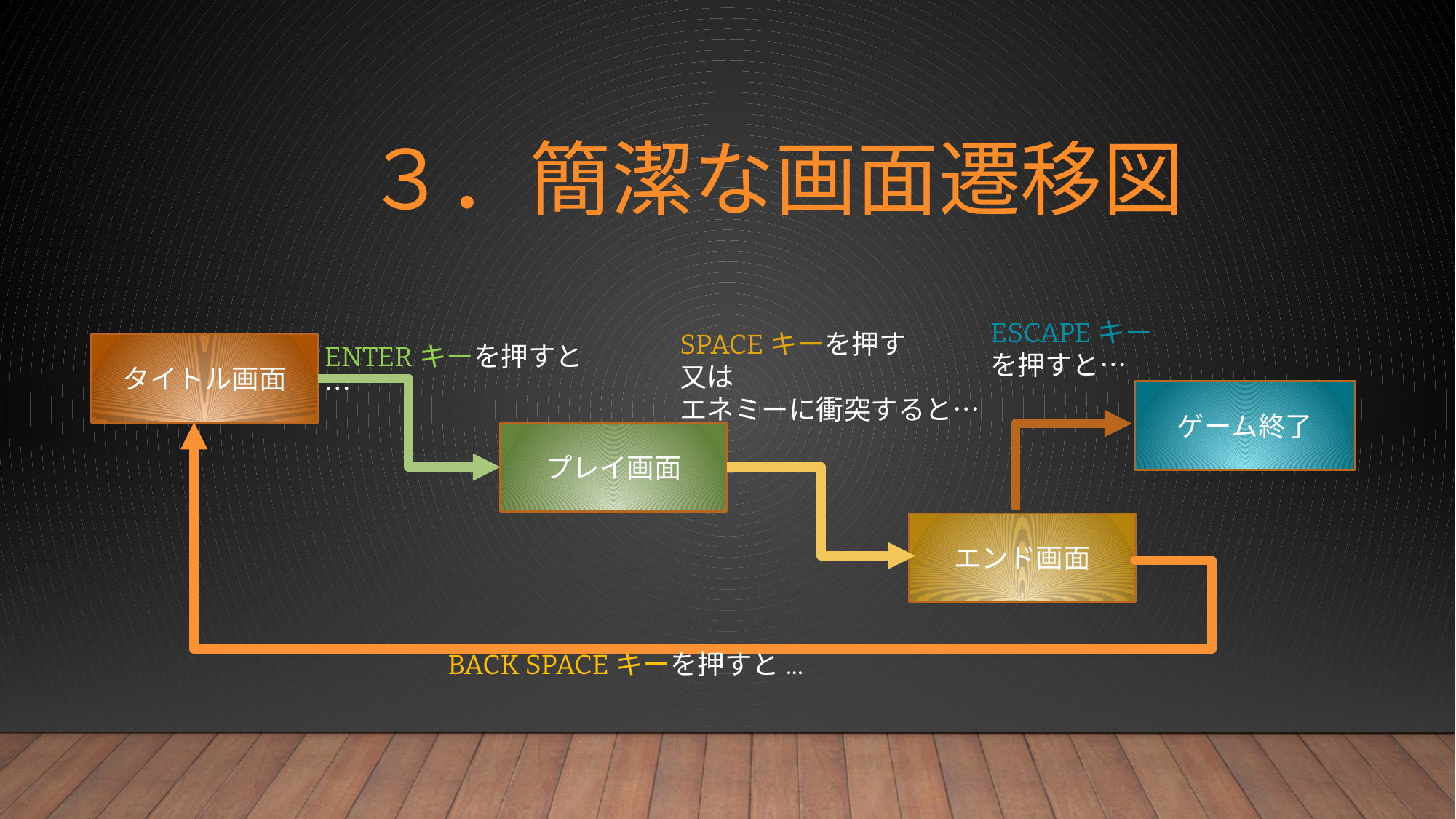

# ３．簡潔な画面遷移図
ESCAPEキーを押すと…
SPACEキーを押す
又は
エネミーに衝突すると…
ENTERキーを押すと…
タイトル画面
ゲーム終了

プレイ画面

エンド画面
BACK SPACEキーを押すと...